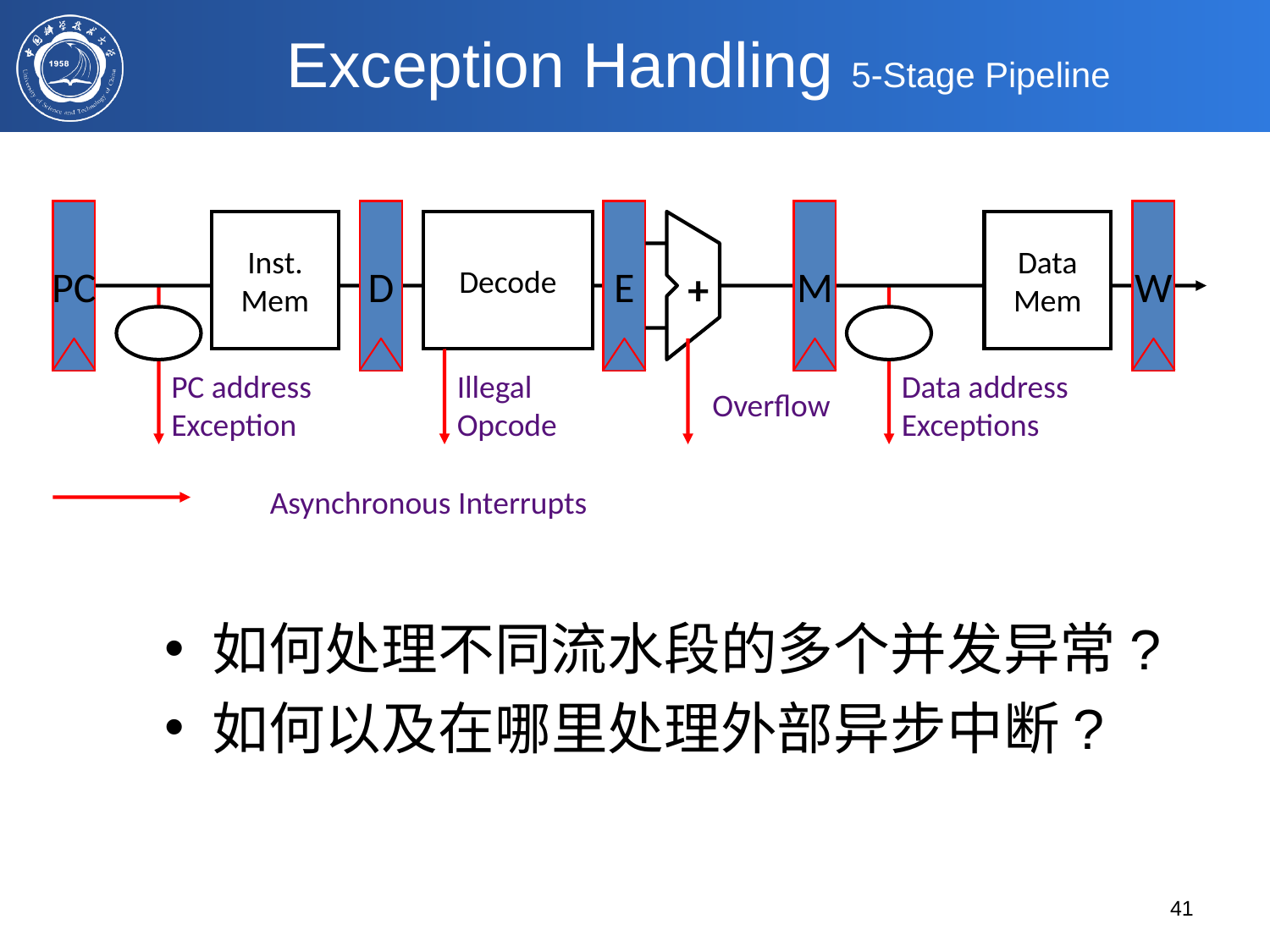

# Exception Handling 5-Stage Pipeline
PC

D

E

M

W

Inst. Mem
Decode

Data Mem

+

PC address Exception
Illegal Opcode
Data address Exceptions
Overflow
Asynchronous Interrupts

如何处理不同流水段的多个并发异常?
如何以及在哪里处理外部异步中断?
41